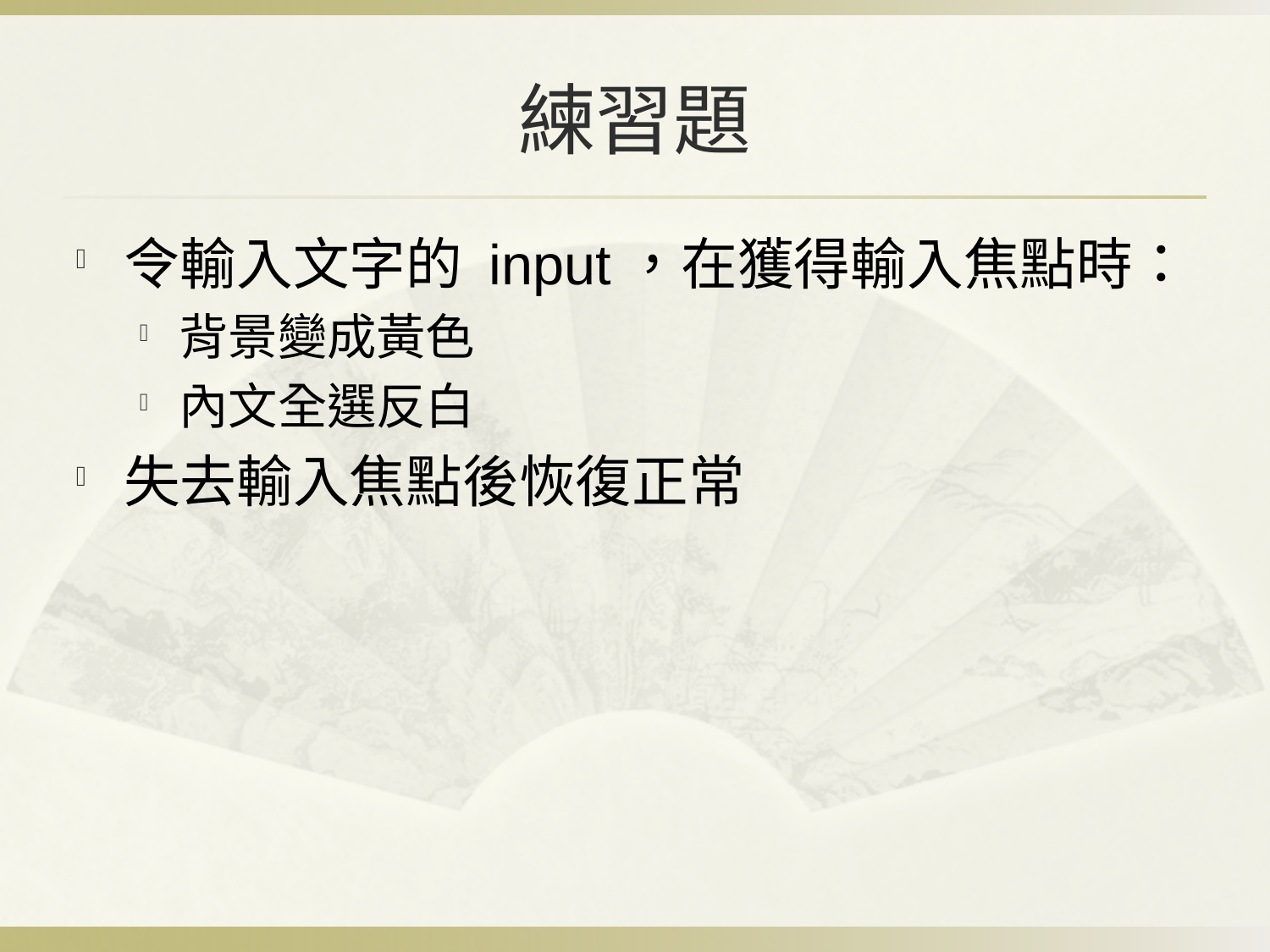

# 練習題
令輸入文字的 input，在獲得輸入焦點時：
背景變成黃色
內文全選反白
失去輸入焦點後恢復正常